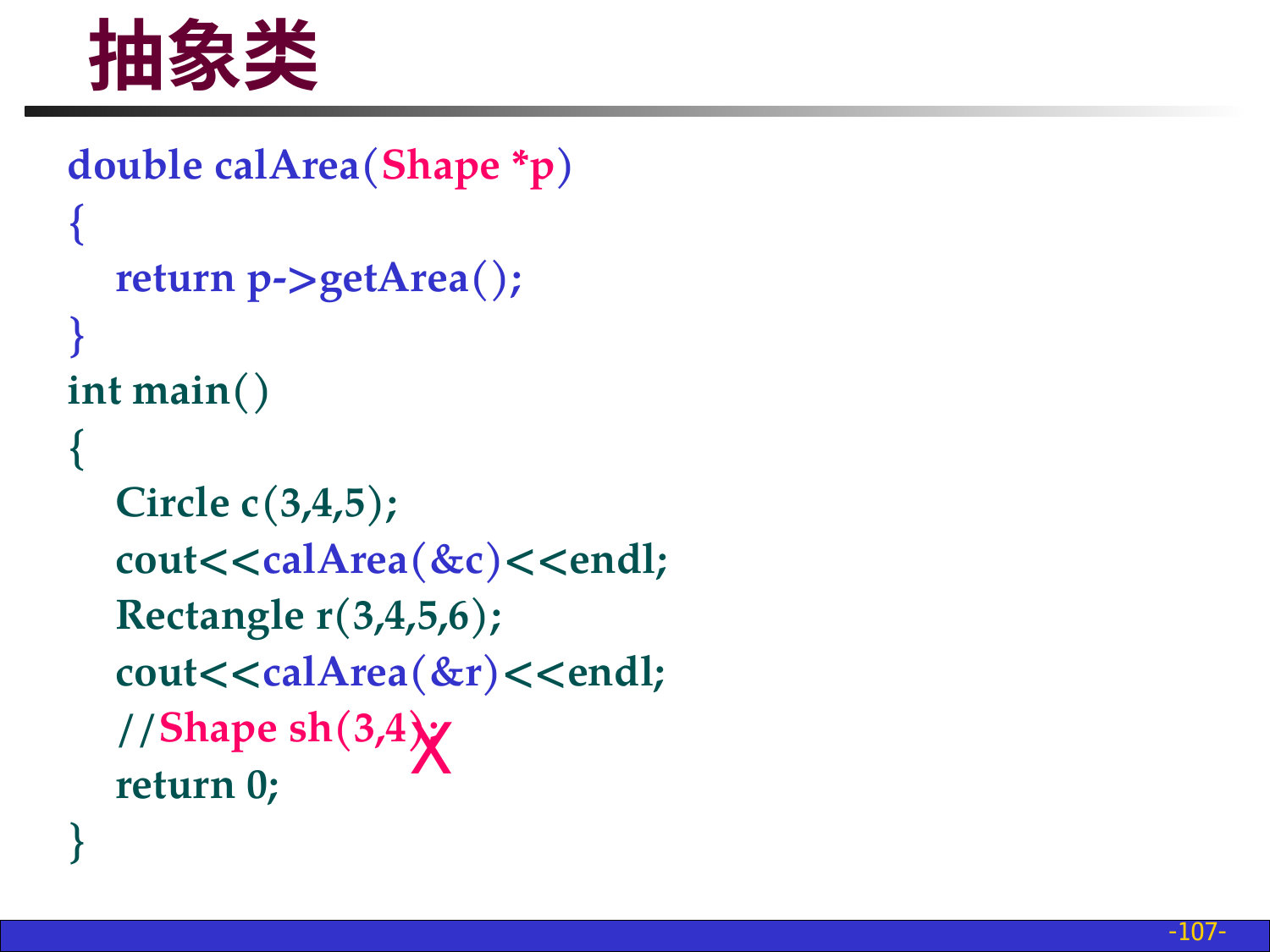

# 抽象类
double calArea(Shape *p)
{
 	return p->getArea();
}
int main()
{
	Circle c(3,4,5);
	cout<<calArea(&c)<<endl;
	Rectangle r(3,4,5,6);
	cout<<calArea(&r)<<endl;
	//Shape sh(3,4);
	return 0;
}
X
-107-